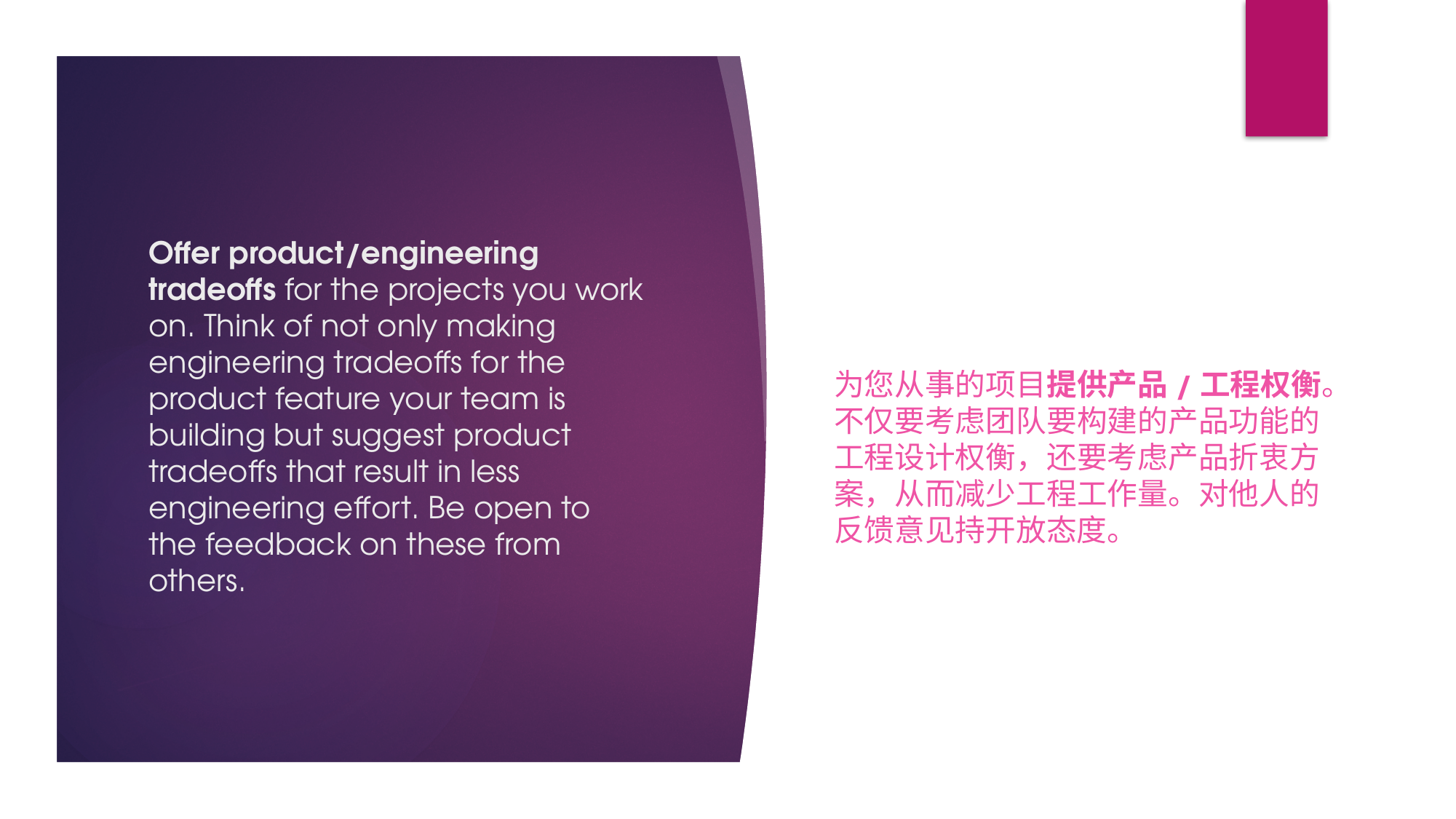

# Offer product/engineering tradeoffs for the projects you work on. Think of not only making engineering tradeoffs for the product feature your team is building but suggest product tradeoffs that result in less engineering effort. Be open to the feedback on these from others.
为您从事的项目提供产品/工程权衡。不仅要考虑团队要构建的产品功能的工程设计权衡，还要考虑产品折衷方案，从而减少工程工作量。对他人的反馈意见持开放态度。